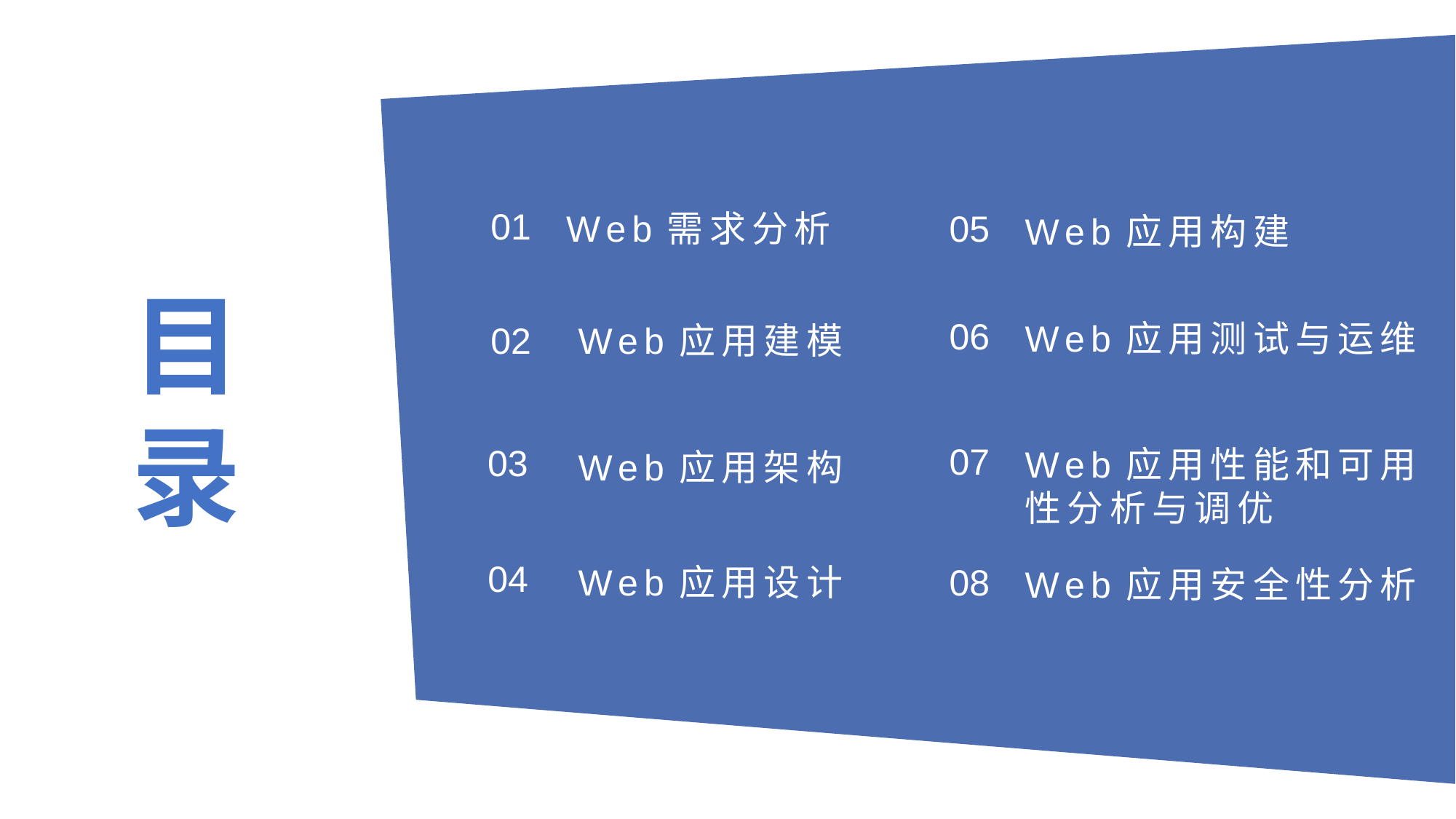

01
Web需求分析
05
Web应用构建
目
录
Web应用建模
02
06
Web应用测试与运维
Web应用架构
03
07
Web应用性能和可用
性分析与调优
04
Web应用设计
08
Web应用安全性分析